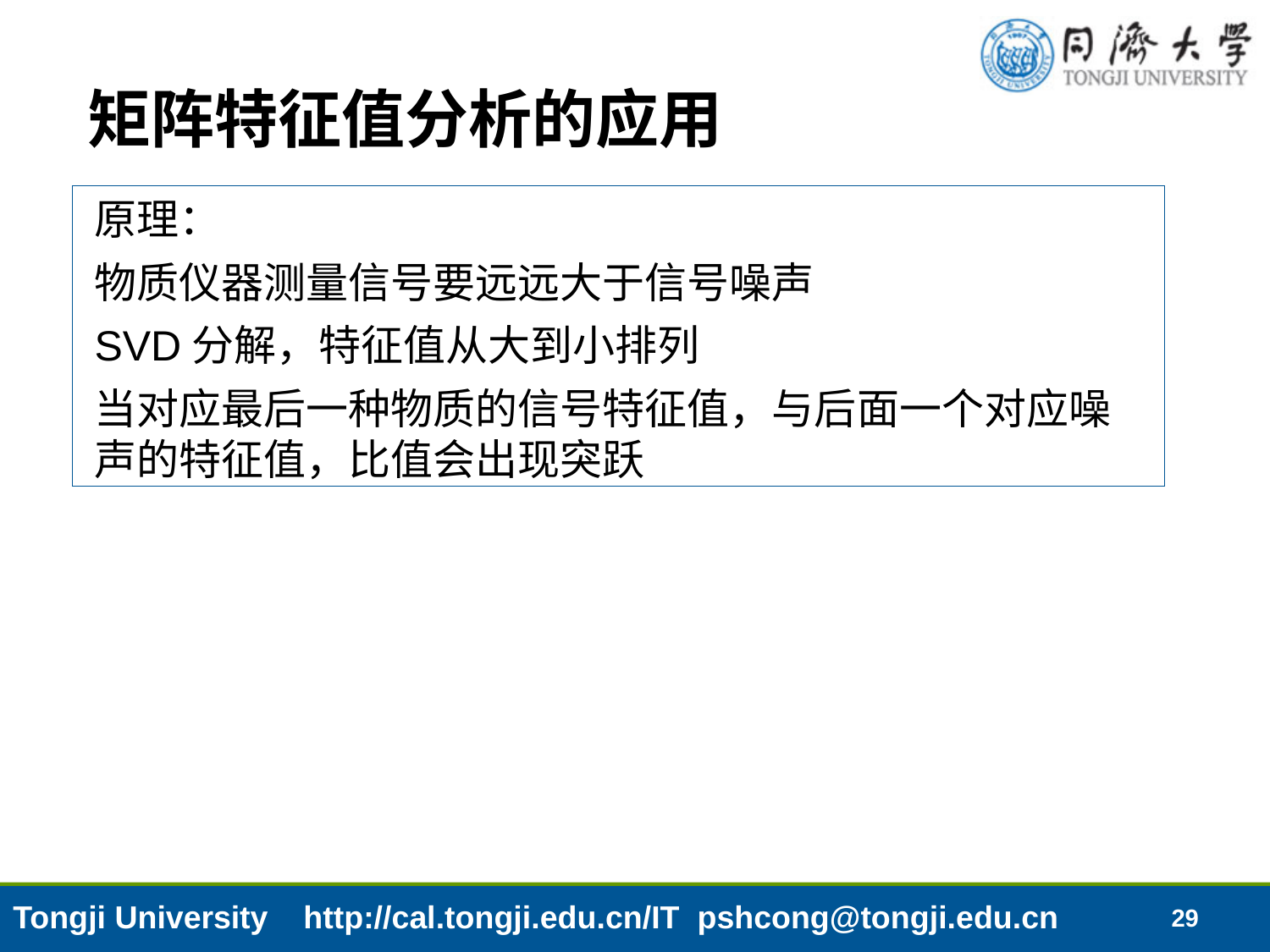

# 矩阵特征值分析的应用
原理：
物质仪器测量信号要远远大于信号噪声
SVD分解，特征值从大到小排列
当对应最后一种物质的信号特征值，与后面一个对应噪声的特征值，比值会出现突跃